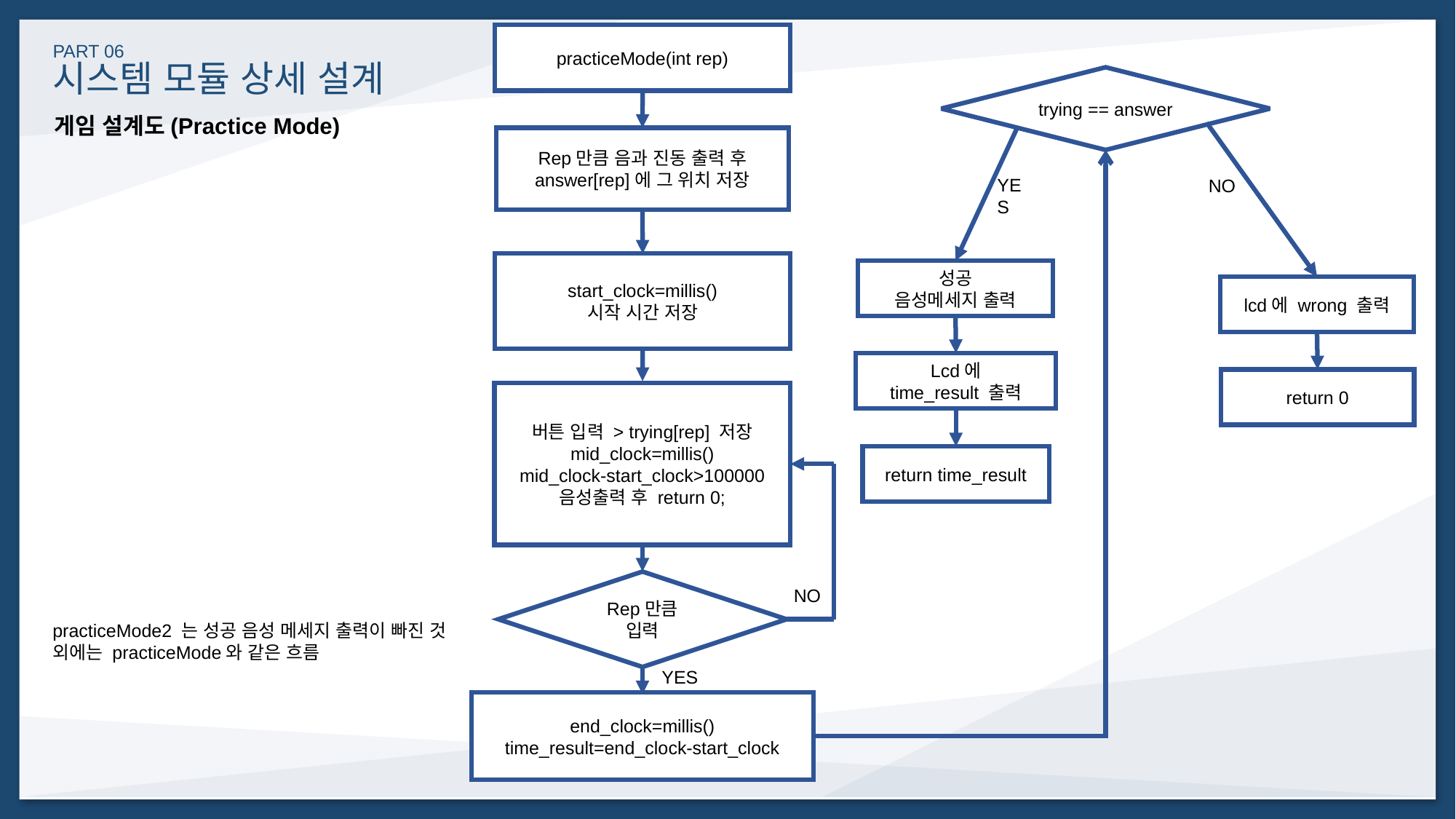

시스템 모듈 상세 설계

practiceMode(int rep)
PART 06
trying == answer
게임 설계도(Practice Mode)
Rep만큼 음과 진동 출력 후
answer[rep]에 그 위치 저장
NO
YES
start_clock=millis()
시작 시간 저장
성공
음성메세지 출력
lcd에 wrong 출력
Lcd에
time_result 출력
return 0
버튼 입력 > trying[rep] 저장
mid_clock=millis()
mid_clock-start_clock>100000
음성출력 후 return 0;
return time_result
Rep만큼
입력
NO
practiceMode2 는 성공 음성 메세지 출력이 빠진 것 외에는 practiceMode와 같은 흐름
YES
end_clock=millis()
time_result=end_clock-start_clock